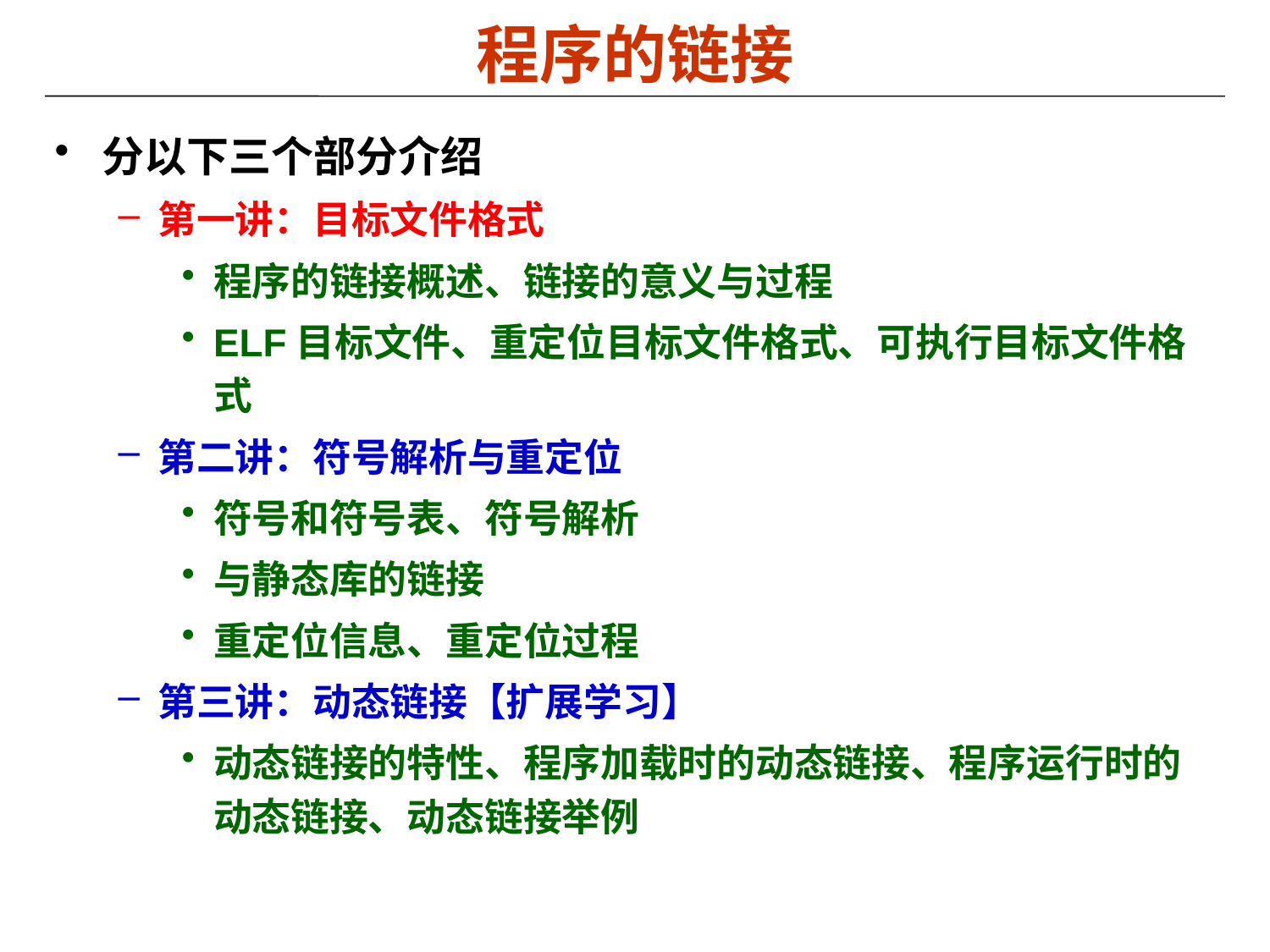

# 程序的链接
分以下三个部分介绍
第一讲：目标文件格式
程序的链接概述、链接的意义与过程
ELF目标文件、重定位目标文件格式、可执行目标文件格式
第二讲：符号解析与重定位
符号和符号表、符号解析
与静态库的链接
重定位信息、重定位过程
第三讲：动态链接【扩展学习】
动态链接的特性、程序加载时的动态链接、程序运行时的动态链接、动态链接举例